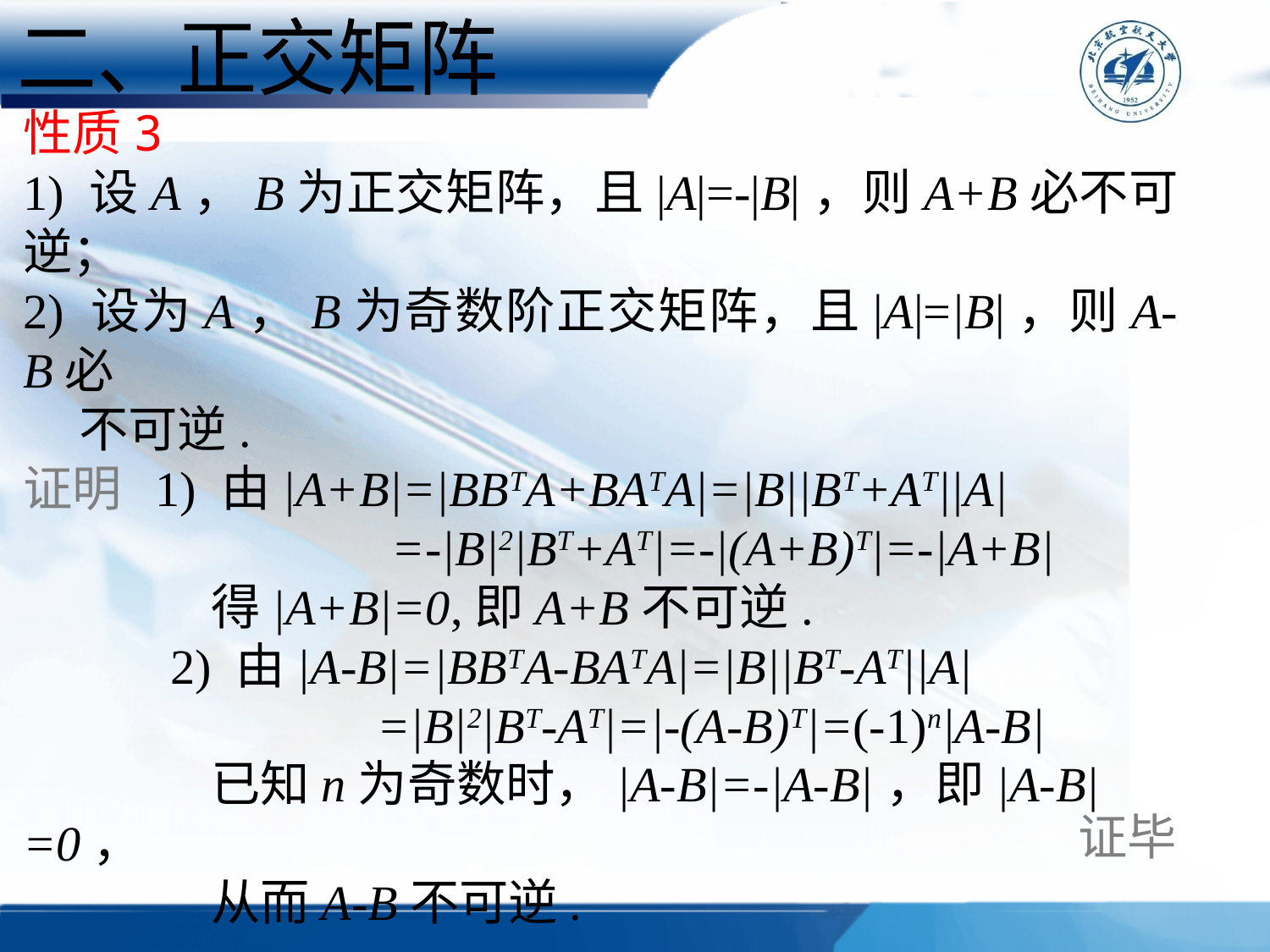

二、正交矩阵
性质3
1) 设A，B为正交矩阵，且|A|=-|B|，则A+B必不可逆；
2) 设为A，B为奇数阶正交矩阵，且|A|=|B|，则A-B必
    不可逆.
证明  1) 由|A+B|=|BBTA+BATA|=|B||BT+AT||A|
                     =-|B|2|BT+AT|=-|(A+B)T|=-|A+B|
                得|A+B|=0,即A+B不可逆.
            2) 由|A-B|=|BBTA-BATA|=|B||BT-AT||A|
                   =|B|2|BT-AT|=|-(A-B)T|=(-1)n|A-B|
                已知n为奇数时，|A-B|=-|A-B|，即|A-B|=0，
                从而A-B不可逆.
证毕